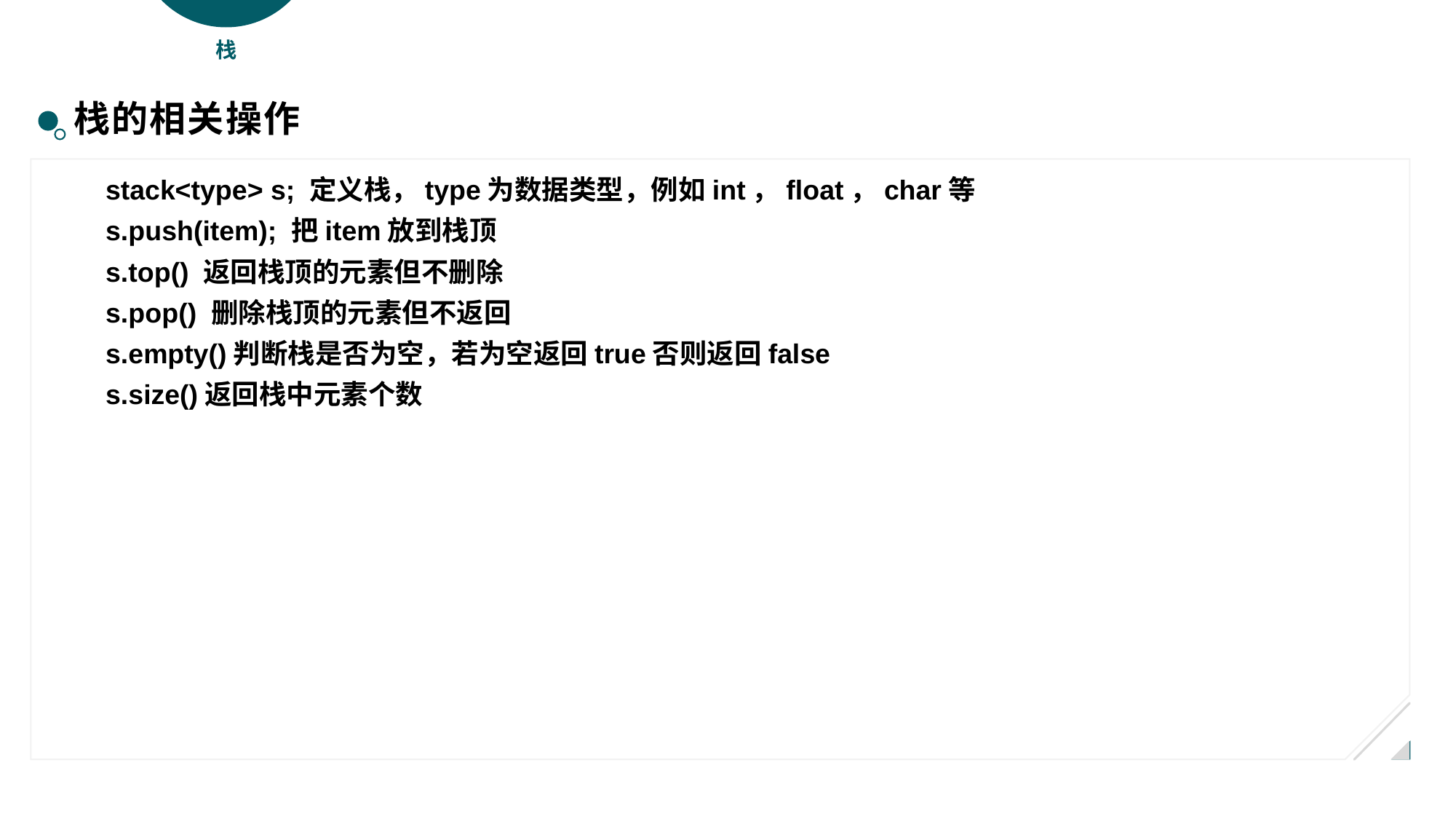

栈
栈的相关操作

stack<type> s; 定义栈，type为数据类型，例如int，float，char等
s.push(item); 把item放到栈顶
s.top() 返回栈顶的元素但不删除
s.pop() 删除栈顶的元素但不返回
s.empty()判断栈是否为空，若为空返回true否则返回false
s.size()返回栈中元素个数